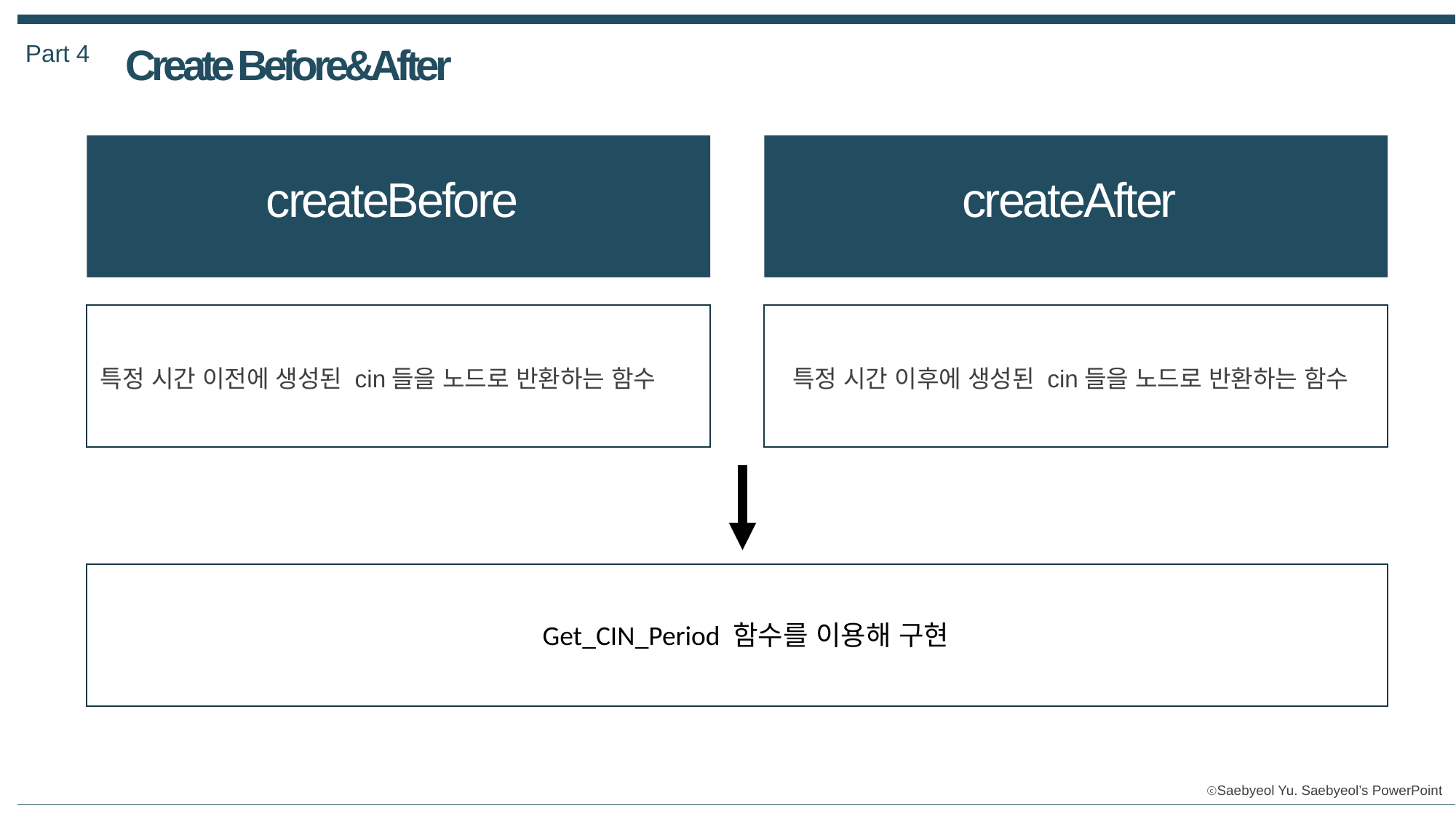

Part 4
Create Before&After

createBefore
createAfter

특정 시간 이전에 생성된 cin들을 노드로 반환하는 함수
특정 시간 이후에 생성된 cin들을 노드로 반환하는 함수

Get_CIN_Period 함수를 이용해 구현